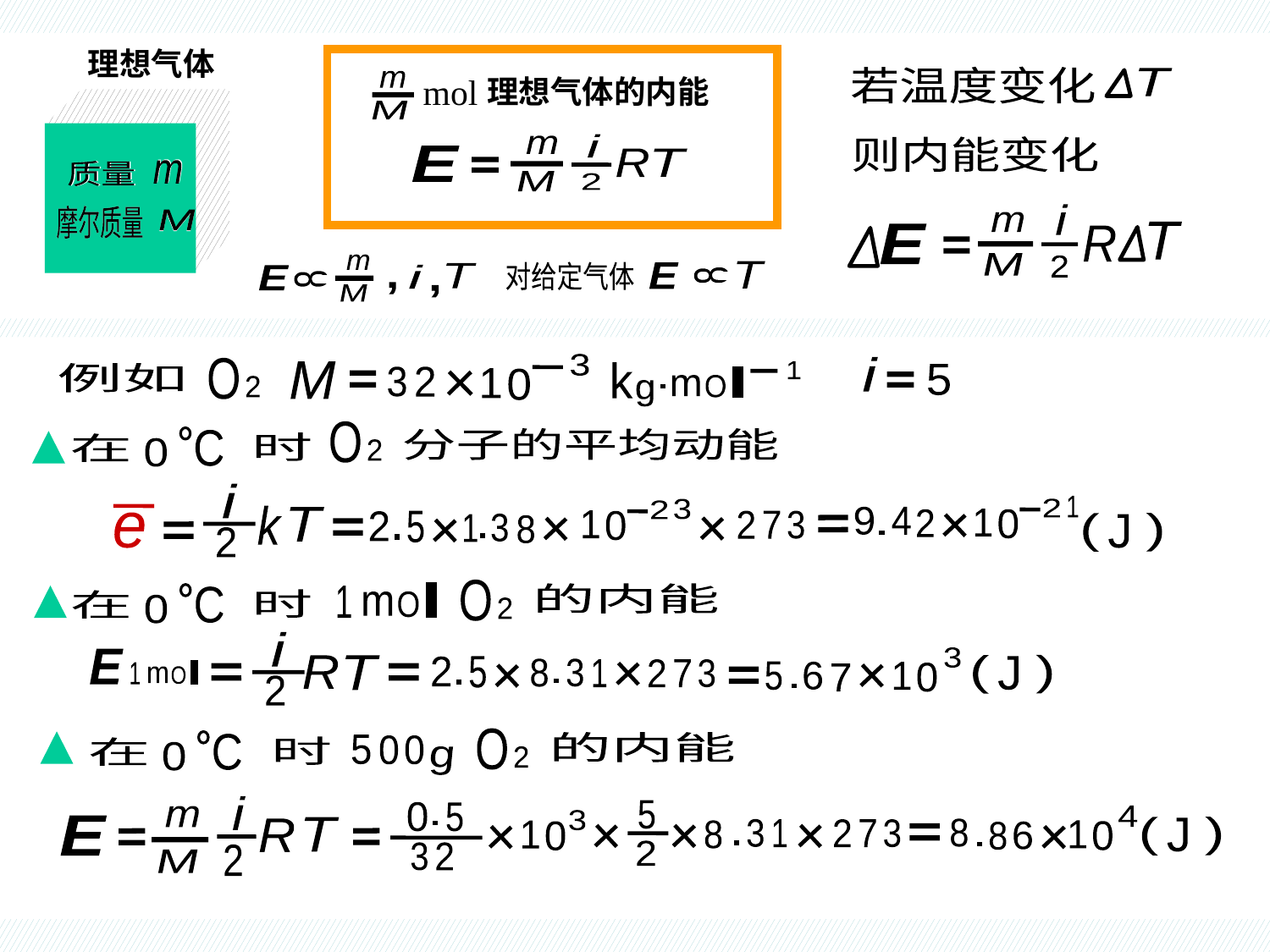

内能算例
理想气体

m
m
质量
质量
摩尔质量
摩尔质量
M
M

mol
理想气体的内能
m

M
若温度变化
T

i
m

M
E
R
T

2
则内能变化
i

2
m

M
T
R

E

m

M
T
对给定气体
8
E
T
i
E
8

,
,

3
i
O
2
1
M
k
g
例如
5

3
2
l
O
m

1
0

.
O
2

分子的平均动能
C
时
在
0

i
k
T

2
1
2
3
2
1
0

9
4

1
2
0

5
2
7
3
2
)
(
3
1
J

8

.
.
.

ε

O
2
l
O
m
1
的内能

C
时
在
0

i
3
)
(
J
1
0
E
R
T
5
2

8
3
1
2
7
3
l
O
m
1

5
6

7

2
.
.
.
O
2

的内能
C
5
0
0
时
在
0
g
i
5
0
5
4
m

M
3
E
)
(
J

T
R
8
3
1
2
7
3
8
1
0
1
.
0
6
8

.
2
.
3
2
2